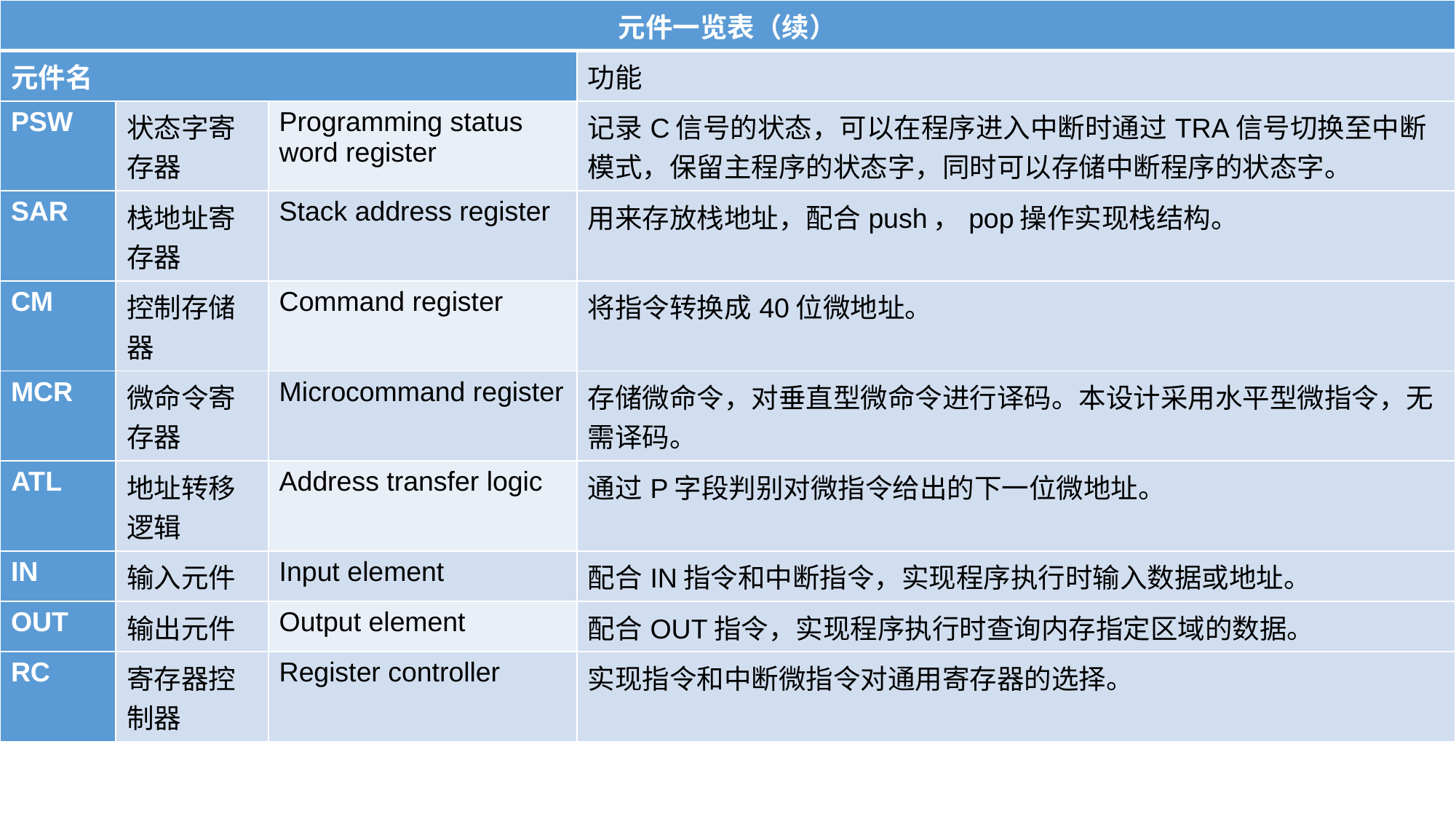

| 元件一览表（续） |  |  |  |
| --- | --- | --- | --- |
| 元件名 |  |  | 功能 |
| PSW | 状态字寄存器 | Programming status word register | 记录C信号的状态，可以在程序进入中断时通过TRA信号切换至中断模式，保留主程序的状态字，同时可以存储中断程序的状态字。 |
| SAR | 栈地址寄存器 | Stack address register | 用来存放栈地址，配合push，pop操作实现栈结构。 |
| CM | 控制存储器 | Command register | 将指令转换成40位微地址。 |
| MCR | 微命令寄存器 | Microcommand register | 存储微命令，对垂直型微命令进行译码。本设计采用水平型微指令，无需译码。 |
| ATL | 地址转移逻辑 | Address transfer logic | 通过P字段判别对微指令给出的下一位微地址。 |
| IN | 输入元件 | Input element | 配合IN指令和中断指令，实现程序执行时输入数据或地址。 |
| OUT | 输出元件 | Output element | 配合OUT指令，实现程序执行时查询内存指定区域的数据。 |
| RC | 寄存器控制器 | Register controller | 实现指令和中断微指令对通用寄存器的选择。 |